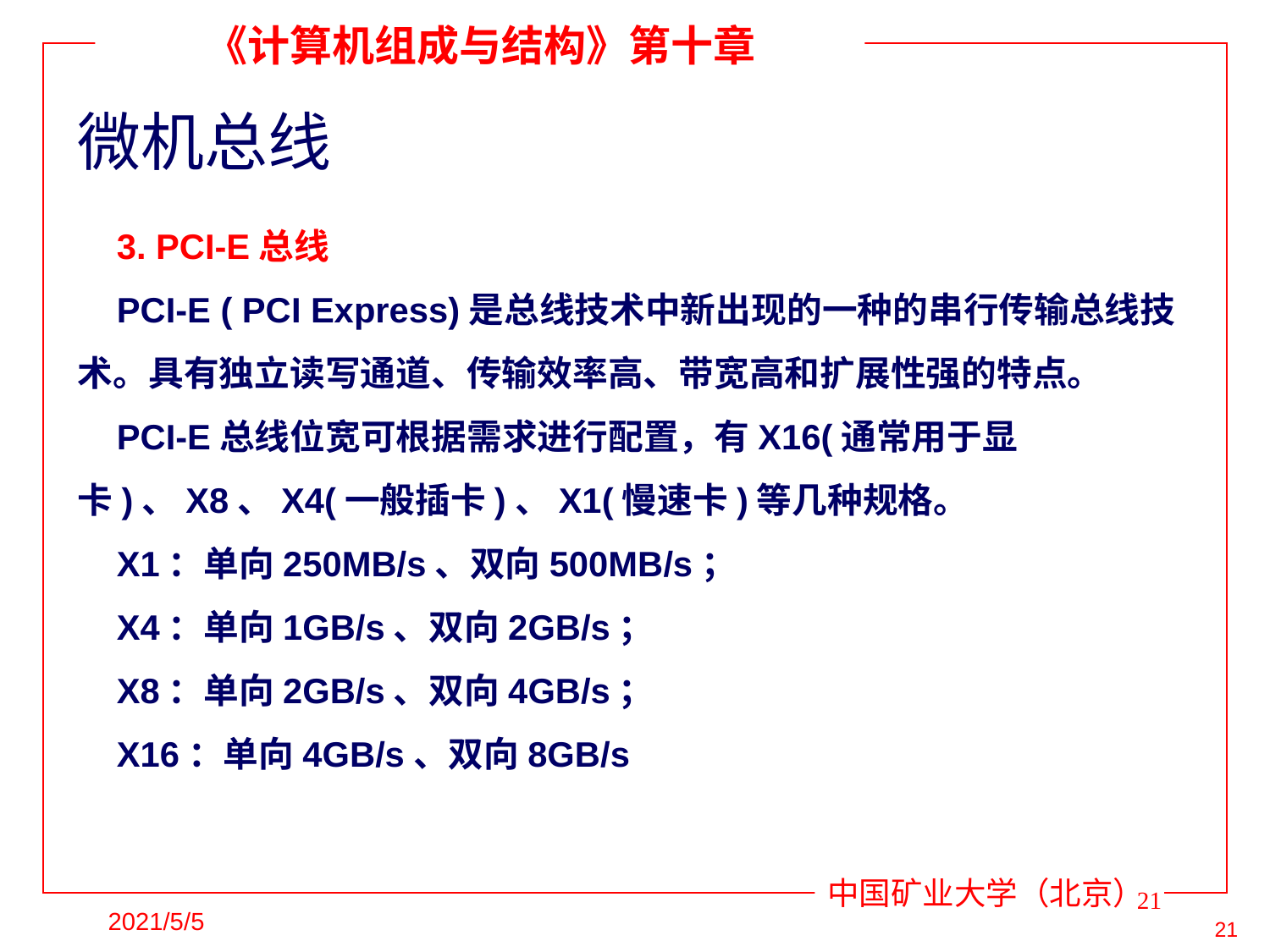

# 微机总线
    3. PCI-E总线
    PCI-E ( PCI Express)是总线技术中新出现的一种的串行传输总线技术。具有独立读写通道、传输效率高、带宽高和扩展性强的特点。
    PCI-E总线位宽可根据需求进行配置，有X16(通常用于显卡)、X8、X4(一般插卡)、X1(慢速卡)等几种规格。
    X1：单向250MB/s、双向500MB/s；
    X4：单向1GB/s、双向2GB/s；
    X8：单向2GB/s、双向4GB/s；
    X16：单向4GB/s、双向8GB/s
21
2021/5/5